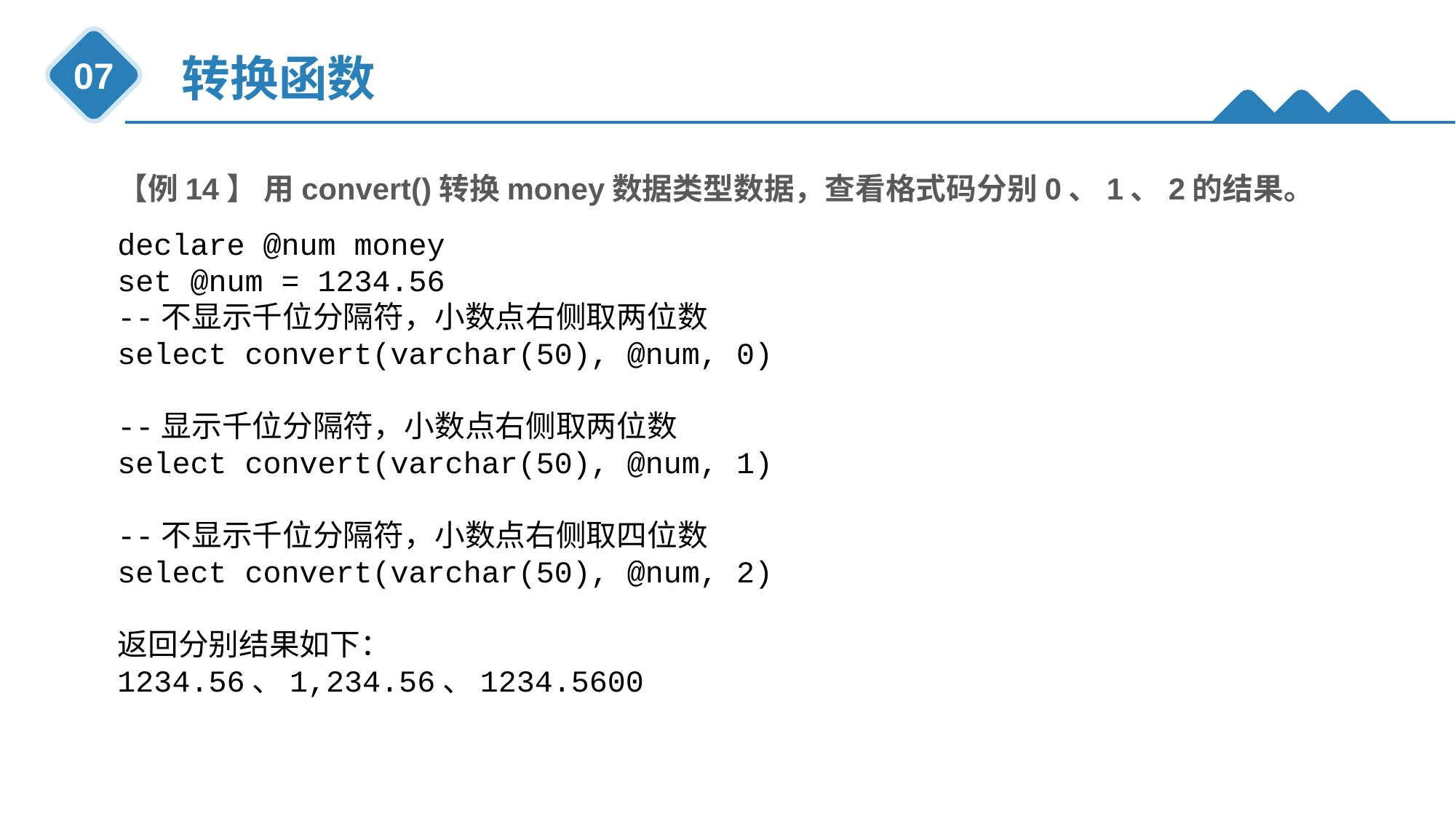

转换函数
07

【例14】 用convert()转换money数据类型数据，查看格式码分别0、1、2的结果。
declare @num money
set @num = 1234.56
--不显示千位分隔符，小数点右侧取两位数
select convert(varchar(50), @num, 0)

--显示千位分隔符，小数点右侧取两位数
select convert(varchar(50), @num, 1)

--不显示千位分隔符，小数点右侧取四位数
select convert(varchar(50), @num, 2)

返回分别结果如下：
1234.56、1,234.56、1234.5600